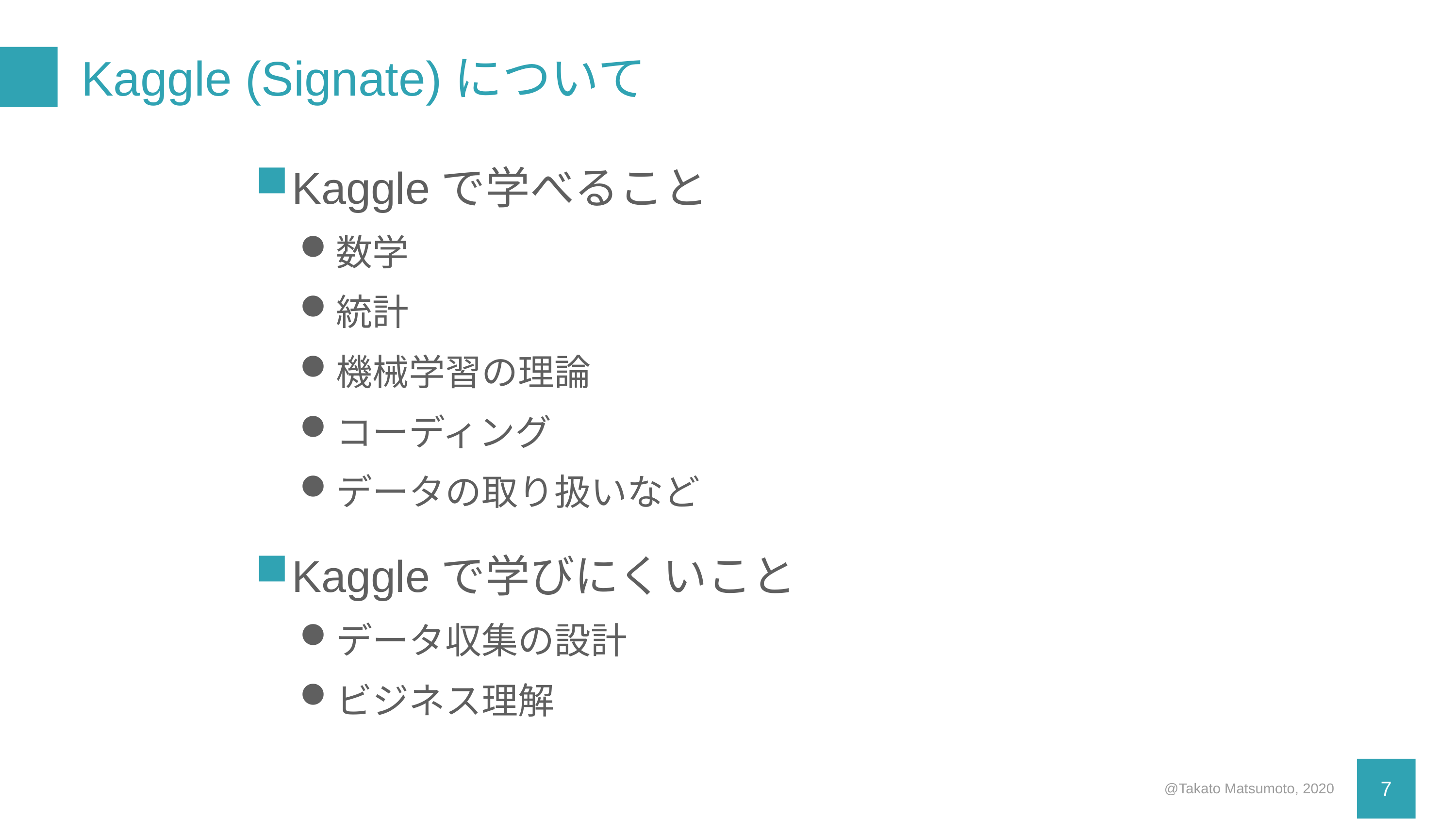

# Kaggle (Signate)について
Kaggleで学べること
数学
統計
機械学習の理論
コーディング
データの取り扱いなど
Kaggleで学びにくいこと
データ収集の設計
ビジネス理解

@Takato Matsumoto, 2020
7